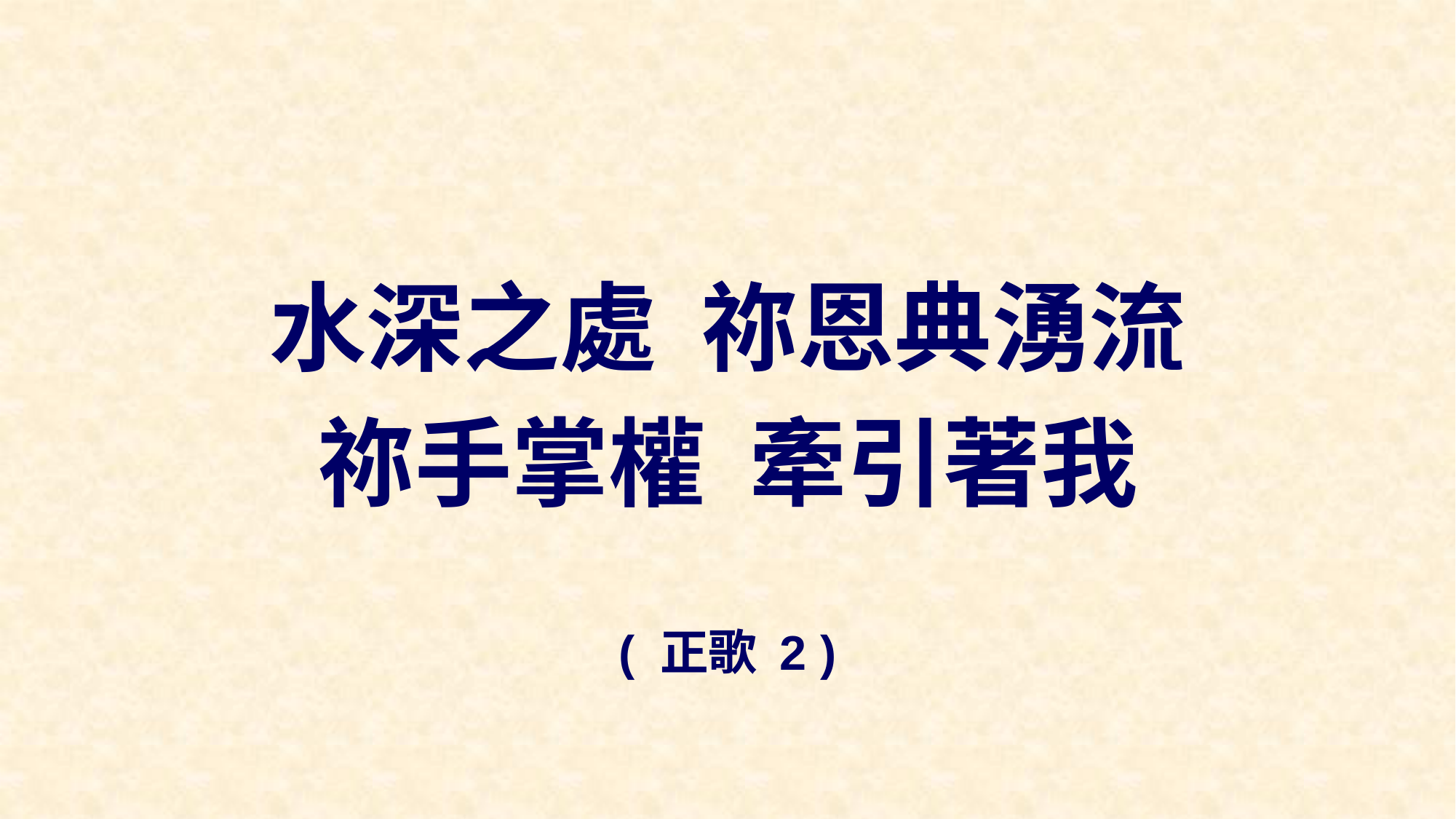

水深之處  祢恩典湧流
祢手掌權  牽引著我
( 正歌 2 )